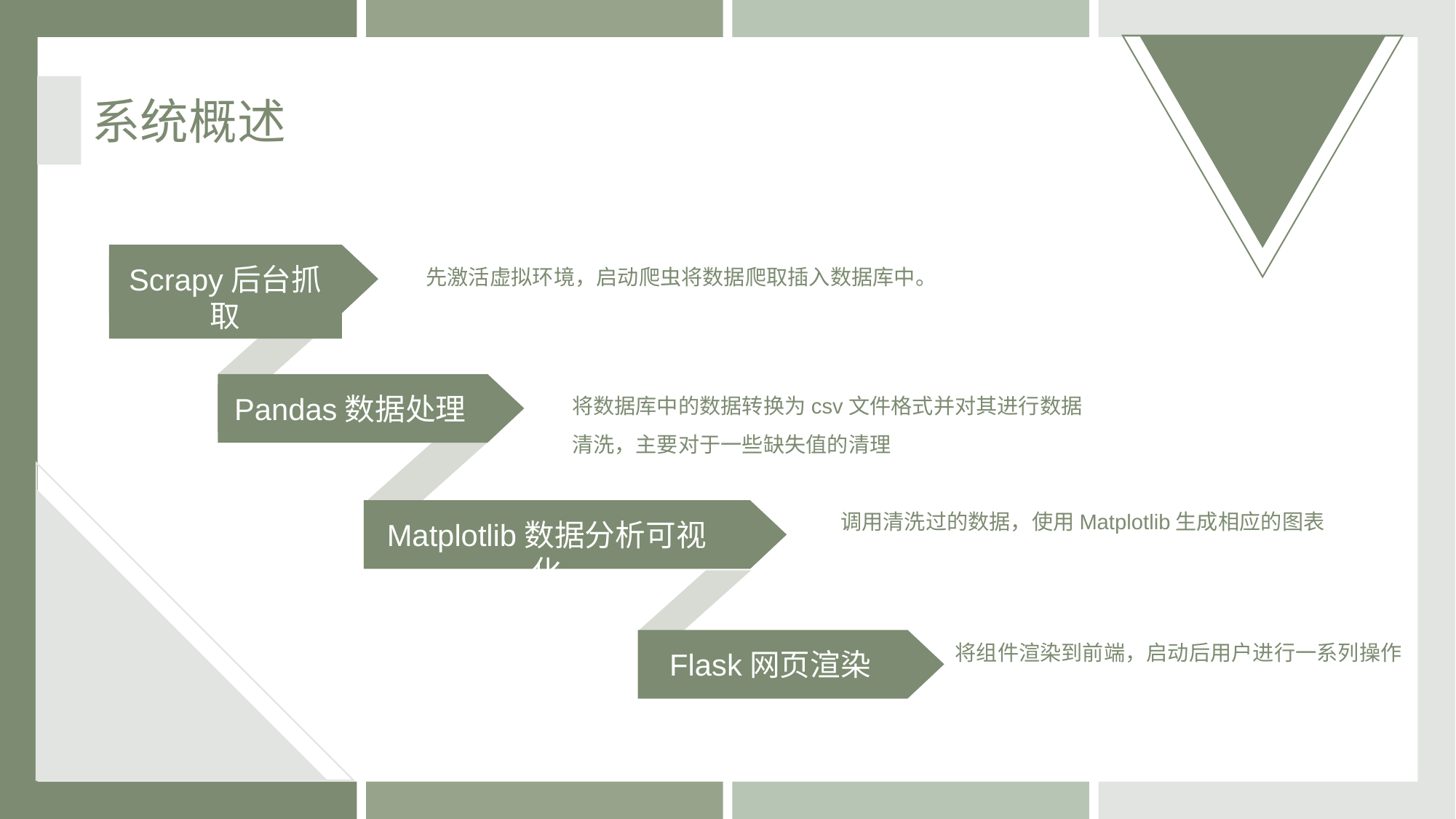

系统概述

Scrapy后台抓取
先激活虚拟环境，启动爬虫将数据爬取插入数据库中。

Pandas数据处理
将数据库中的数据转换为csv文件格式并对其进行数据清洗，主要对于一些缺失值的清理

调用清洗过的数据，使用Matplotlib生成相应的图表

Matplotlib数据分析可视化

将组件渲染到前端，启动后用户进行一系列操作

Flask网页渲染